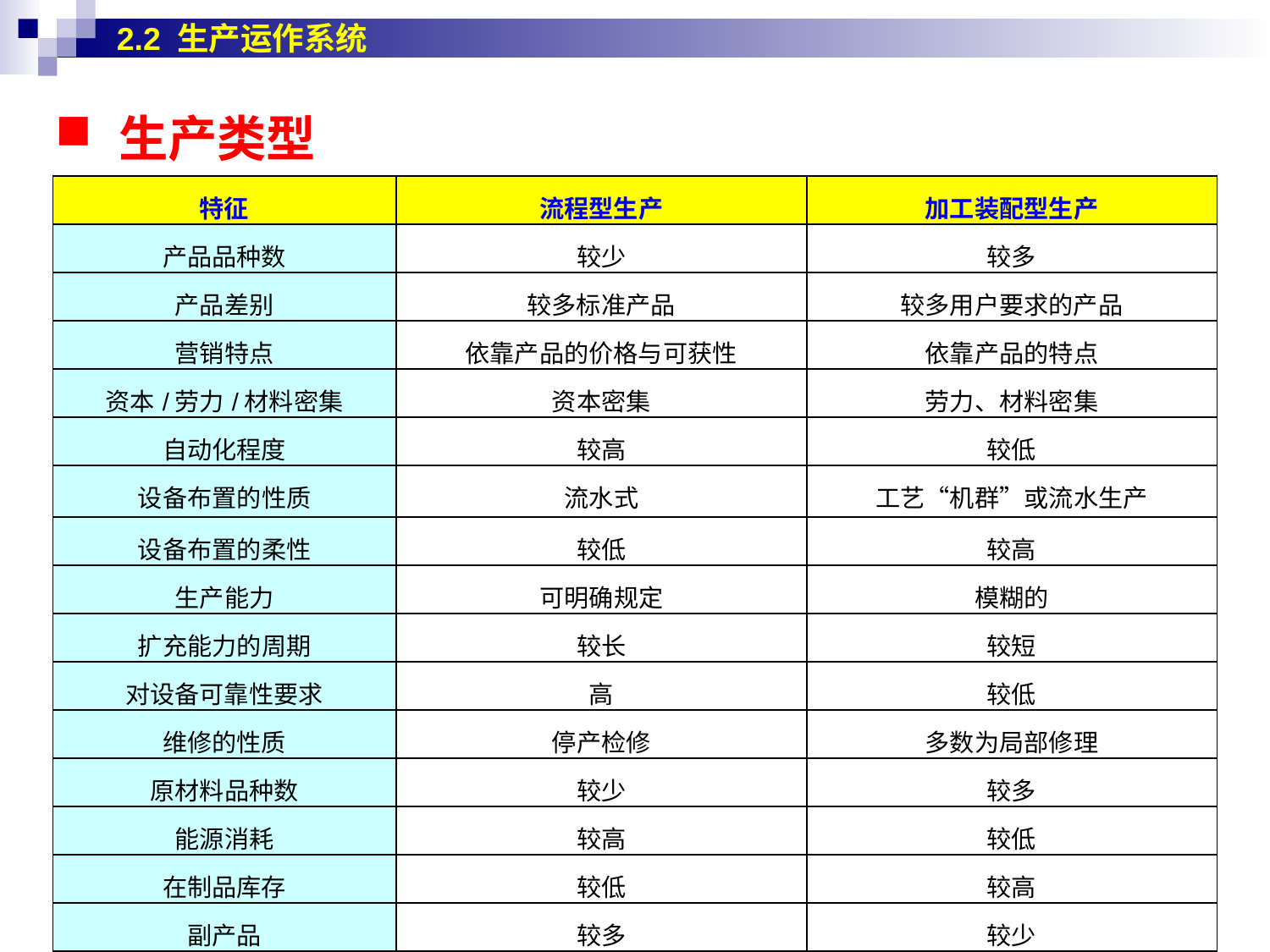

2.2 生产运作系统
# 生产类型
| 特征 | 流程型生产 | 加工装配型生产 |
| --- | --- | --- |
| 产品品种数 | 较少 | 较多 |
| 产品差别 | 较多标准产品 | 较多用户要求的产品 |
| 营销特点 | 依靠产品的价格与可获性 | 依靠产品的特点 |
| 资本/劳力/材料密集 | 资本密集 | 劳力、材料密集 |
| 自动化程度 | 较高 | 较低 |
| 设备布置的性质 | 流水式 | 工艺“机群”或流水生产 |
| 设备布置的柔性 | 较低 | 较高 |
| 生产能力 | 可明确规定 | 模糊的 |
| 扩充能力的周期 | 较长 | 较短 |
| 对设备可靠性要求 | 高 | 较低 |
| 维修的性质 | 停产检修 | 多数为局部修理 |
| 原材料品种数 | 较少 | 较多 |
| 能源消耗 | 较高 | 较低 |
| 在制品库存 | 较低 | 较高 |
| 副产品 | 较多 | 较少 |